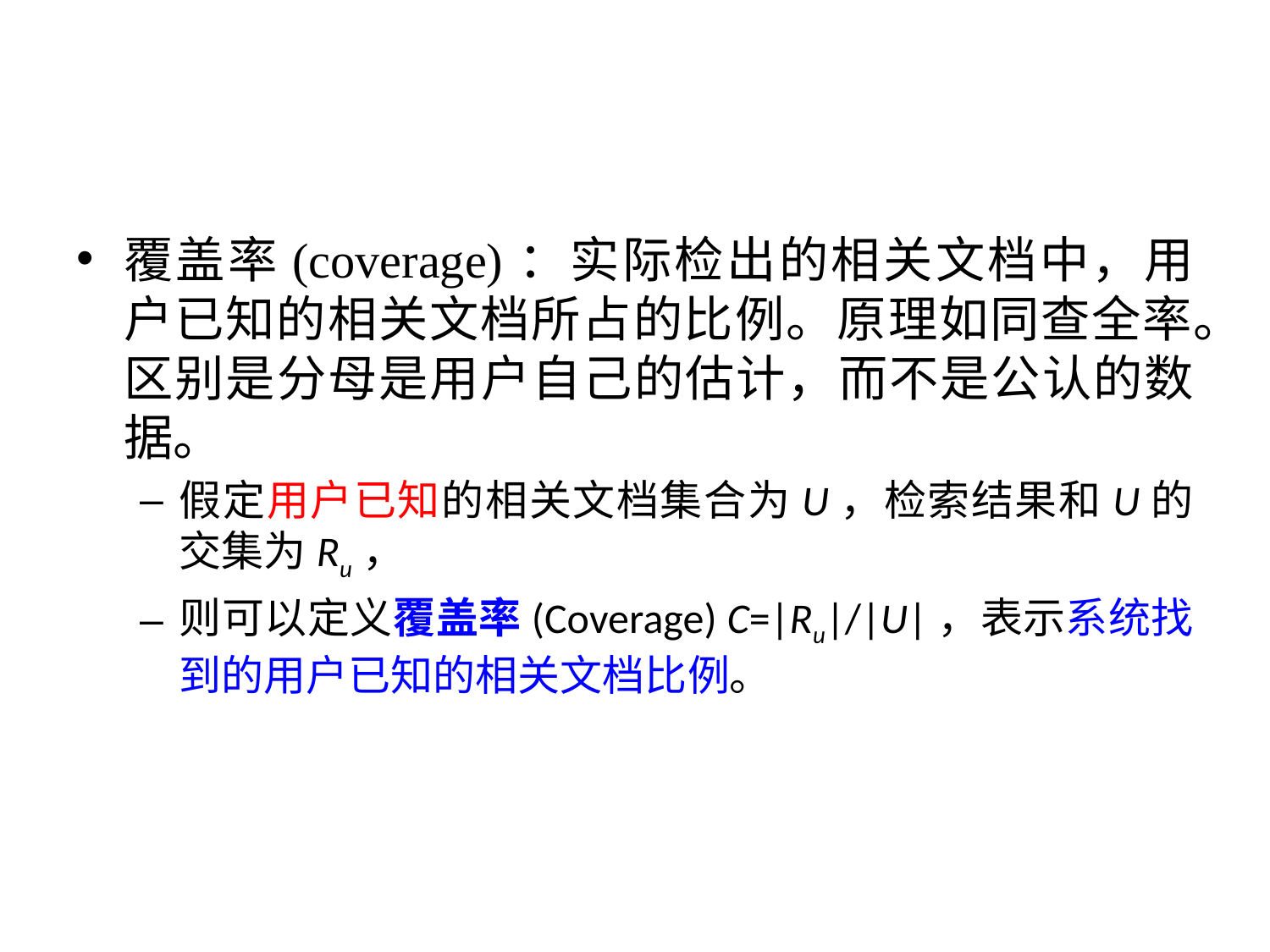

#
覆盖率(coverage)：实际检出的相关文档中，用户已知的相关文档所占的比例。原理如同查全率。区别是分母是用户自己的估计，而不是公认的数据。
假定用户已知的相关文档集合为U，检索结果和U的交集为Ru，
则可以定义覆盖率(Coverage) C=|Ru|/|U|，表示系统找到的用户已知的相关文档比例。